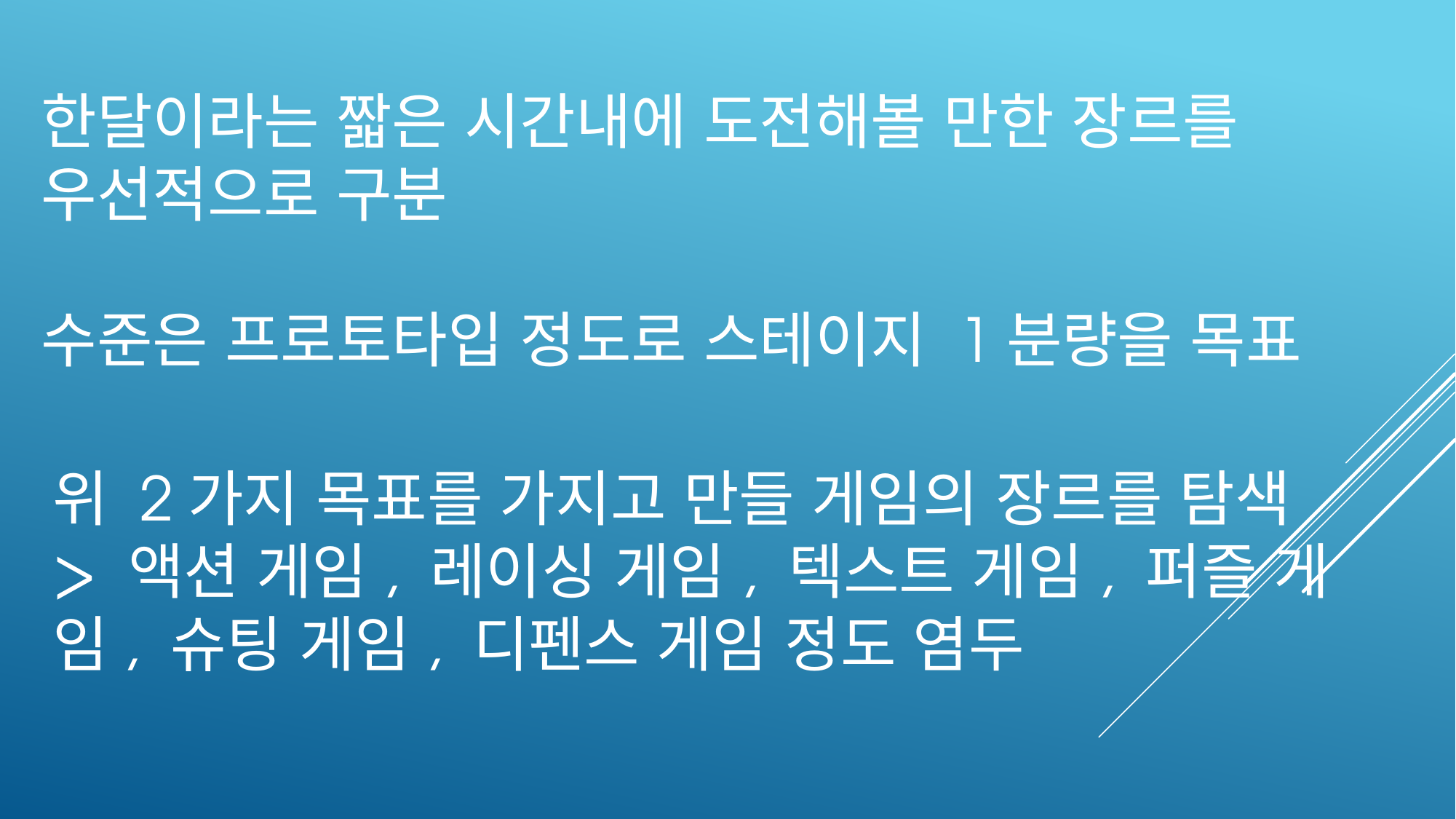

한달이라는 짧은 시간내에 도전해볼 만한 장르를 우선적으로 구분

수준은 프로토타입 정도로 스테이지 1분량을 목표
위 2가지 목표를 가지고 만들 게임의 장르를 탐색
> 액션 게임, 레이싱 게임, 텍스트 게임, 퍼즐 게임, 슈팅 게임, 디펜스 게임 정도 염두